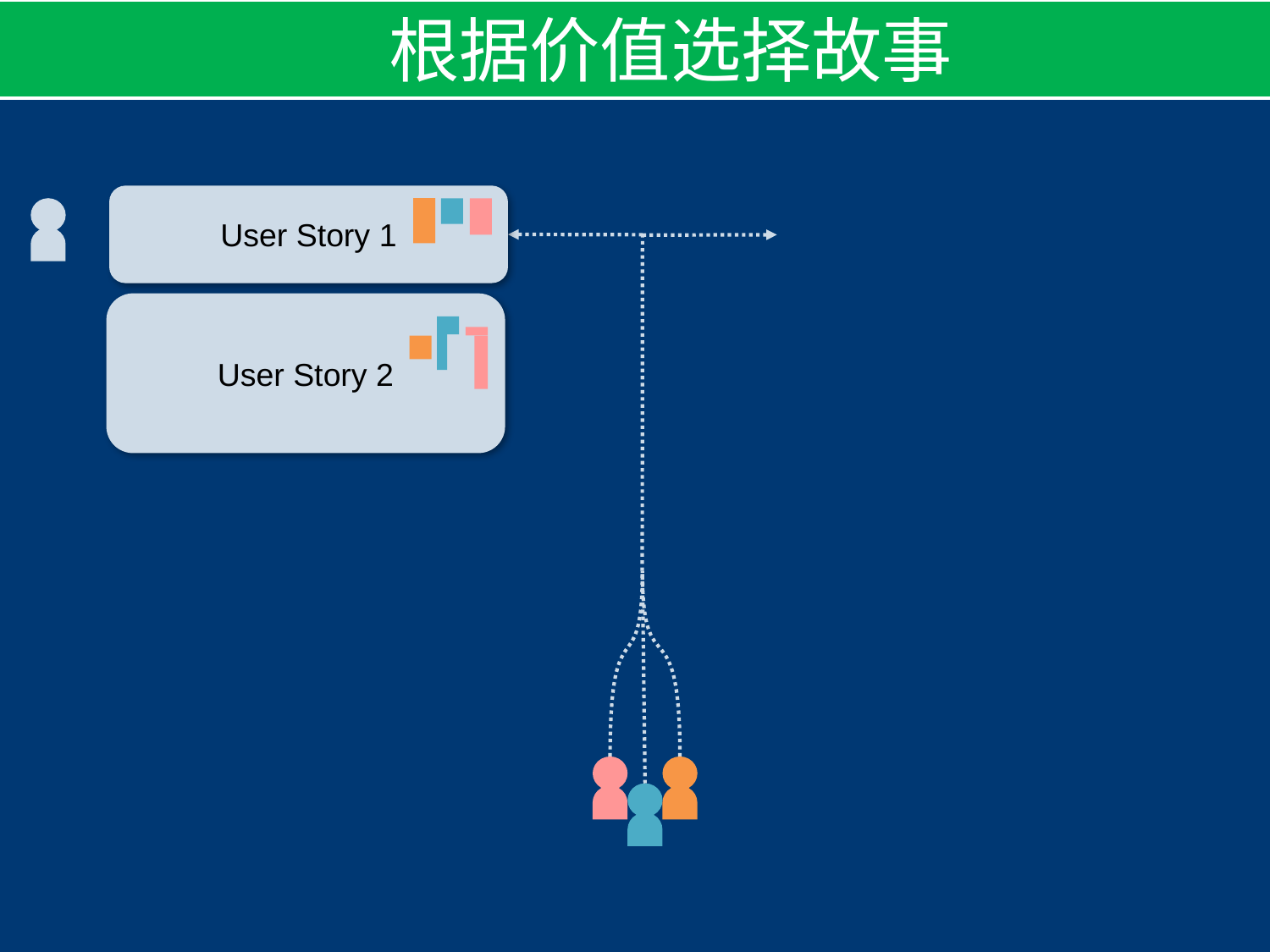

根据价值选择故事

User Story 1

User Story 2